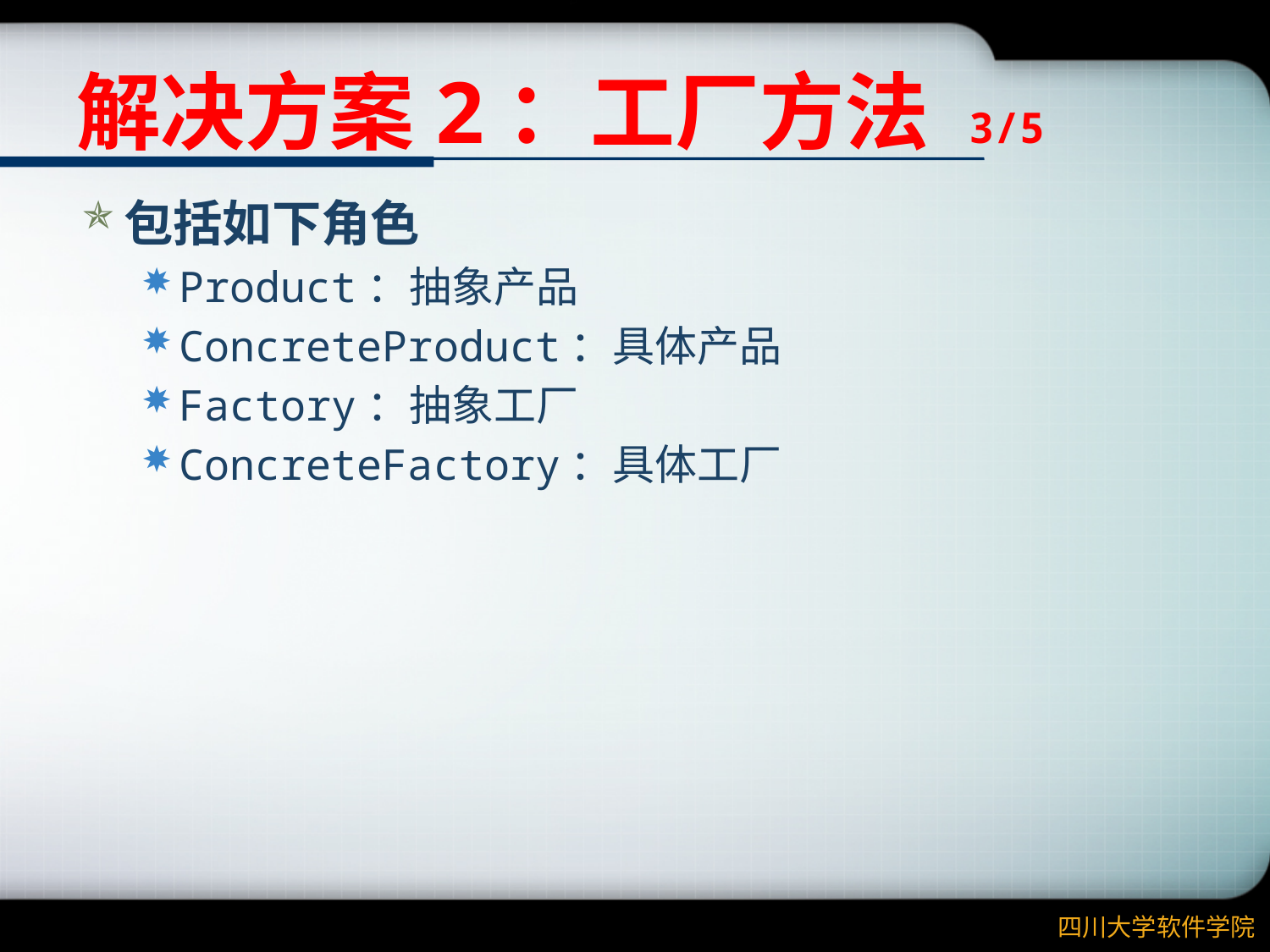

# 解决方案2：工厂方法 3/5
包括如下角色
Product：抽象产品
ConcreteProduct：具体产品
Factory：抽象工厂
ConcreteFactory：具体工厂